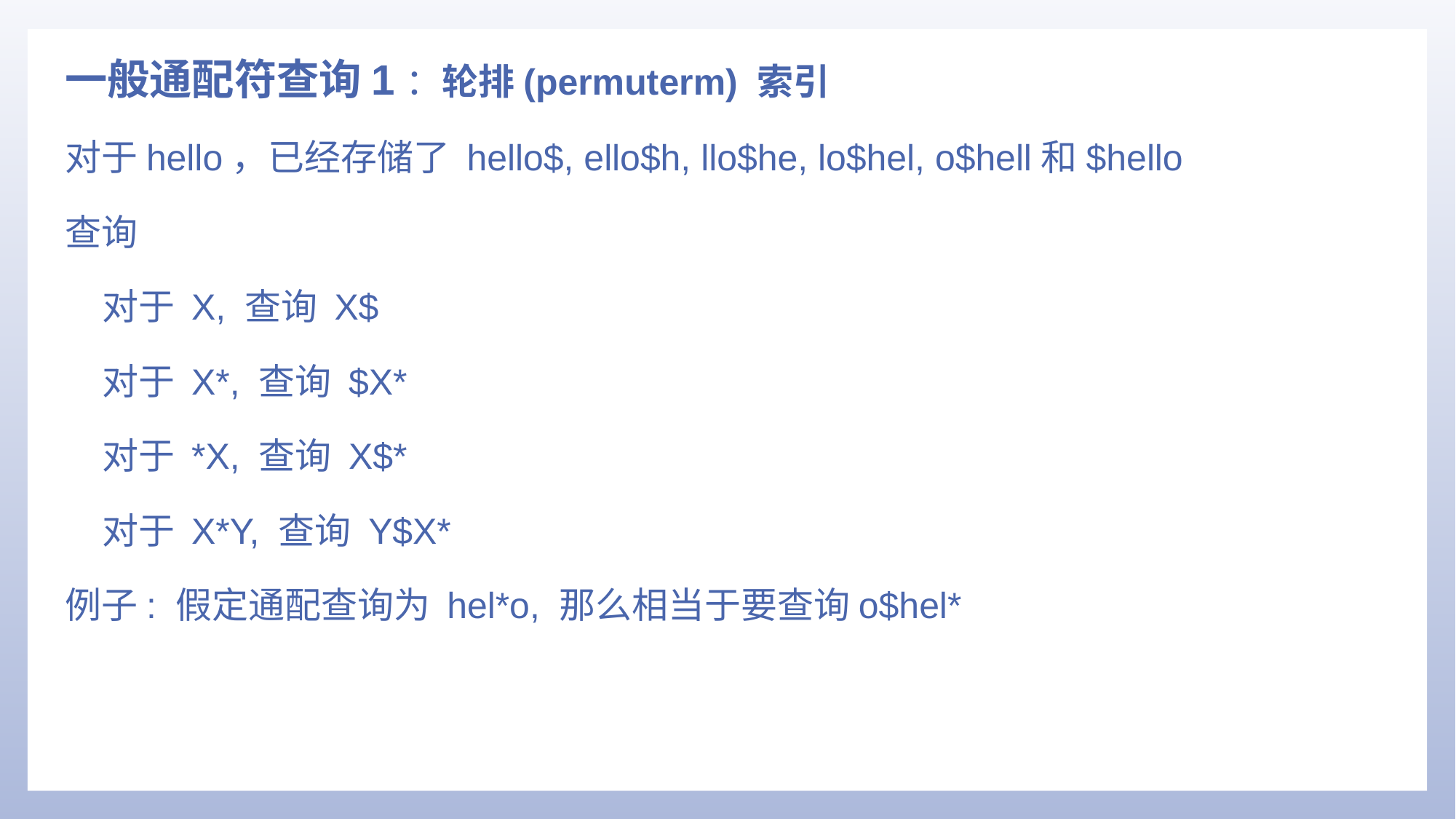

一般通配符查询1：轮排(permuterm) 索引
对于hello，已经存储了 hello$, ello$h, llo$he, lo$hel, o$hell和$hello
查询
对于 X, 查询 X$
对于 X*, 查询 $X*
对于 *X, 查询 X$*
对于 X*Y, 查询 Y$X*
例子: 假定通配查询为 hel*o, 那么相当于要查询o$hel*